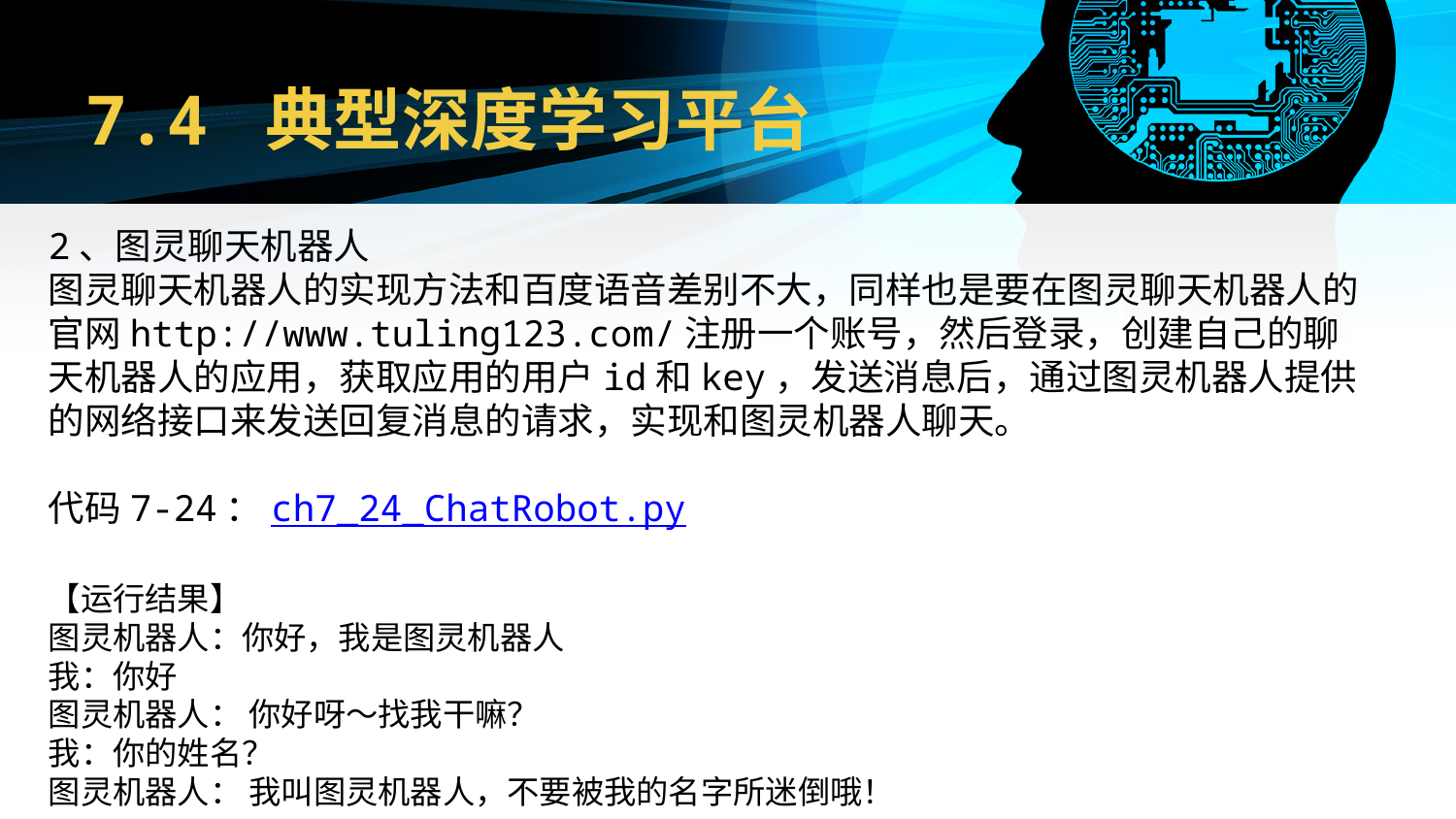

# 7.4 典型深度学习平台
2、图灵聊天机器人
图灵聊天机器人的实现方法和百度语音差别不大，同样也是要在图灵聊天机器人的官网http://www.tuling123.com/注册一个账号，然后登录，创建自己的聊天机器人的应用，获取应用的用户id和key，发送消息后，通过图灵机器人提供的网络接口来发送回复消息的请求，实现和图灵机器人聊天。

代码7-24：ch7_24_ChatRobot.py

【运行结果】
图灵机器人：你好，我是图灵机器人
我：你好
图灵机器人： 你好呀～找我干嘛？
我：你的姓名？
图灵机器人： 我叫图灵机器人，不要被我的名字所迷倒哦！